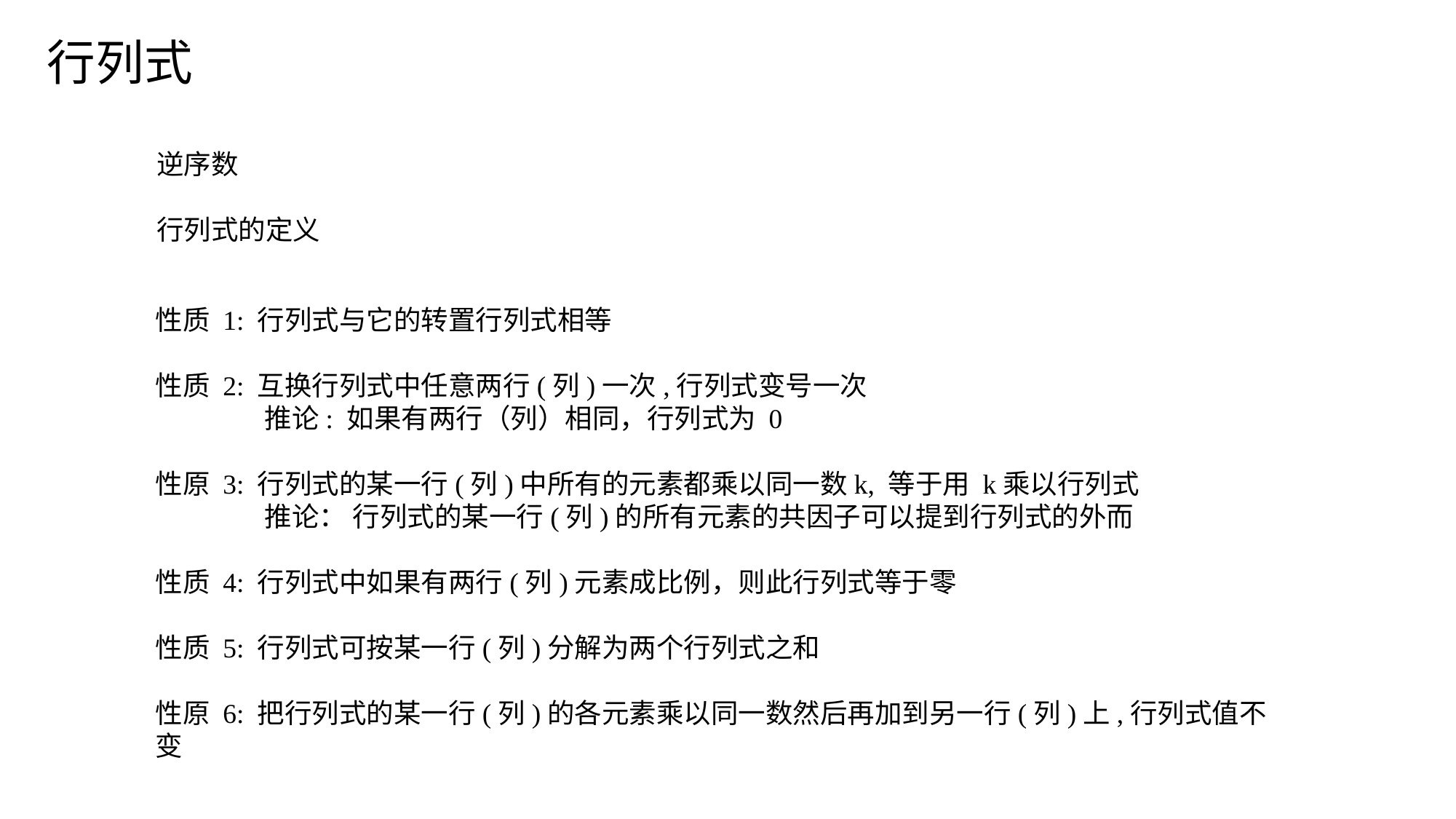

行列式
逆序数

行列式的定义
性质 1: 行列式与它的转置行列式相等
性质 2: 互换行列式中任意两行(列)一次,行列式变号一次
 	推论: 如果有两行（列）相同，行列式为 0
性原 3: 行列式的某一行(列)中所有的元素都乘以同一数k, 等于用 k乘以行列式
 	推论： 行列式的某一行(列)的所有元素的共因子可以提到行列式的外而
性质 4: 行列式中如果有两行(列)元素成比例，则此行列式等于零
性质 5: 行列式可按某一行(列)分解为两个行列式之和
性原 6: 把行列式的某一行(列)的各元素乘以同一数然后再加到另一行(列)上,行列式值不变